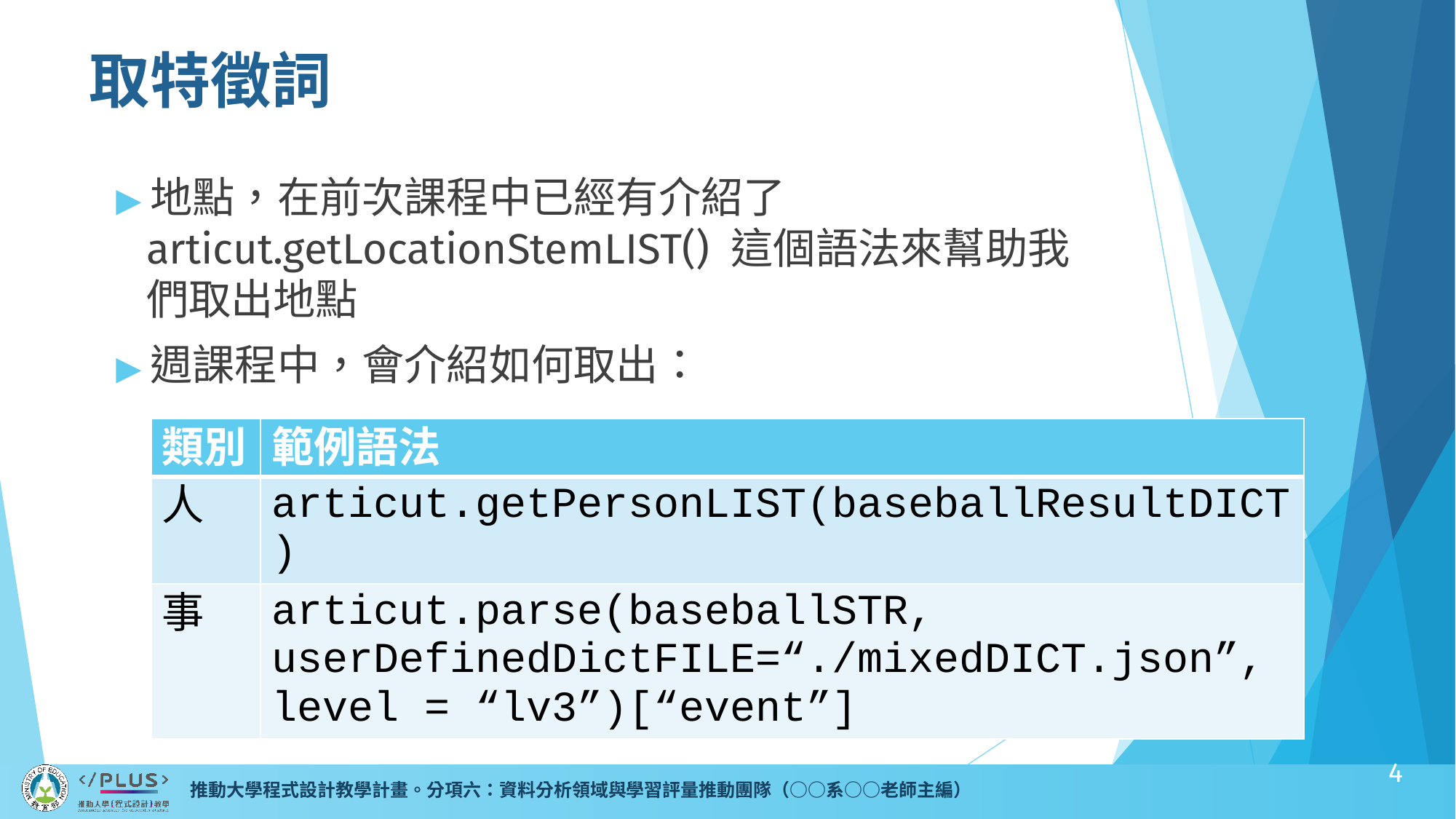

# 取特徵詞
地點，在前次課程中已經有介紹了articut.getLocationStemLIST() 這個語法來幫助我們取出地點
週課程中，會介紹如何取出：

| 類別 | 範例語法 |
| --- | --- |
| 人 | articut.getPersonLIST(baseballResultDICT) |
| 事 | articut.parse(baseballSTR, userDefinedDictFILE=“./mixedDICT.json”, level = “lv3”)[“event”] |
4